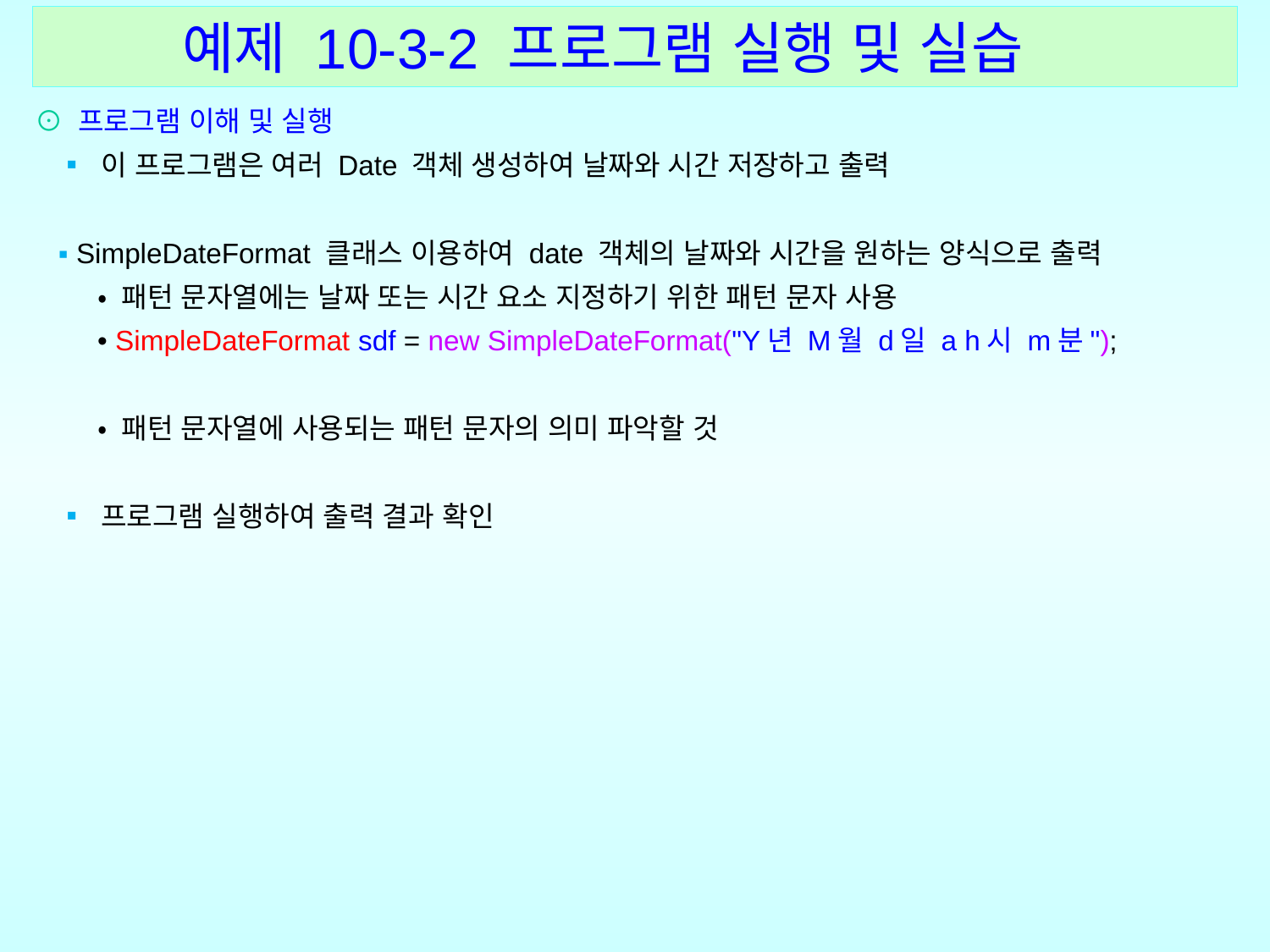

예제 10-3-2 프로그램 실행 및 실습
⊙ 프로그램 이해 및 실행
   ▪ 이 프로그램은 여러 Date 객체 생성하여 날짜와 시간 저장하고 출력

   ▪ SimpleDateFormat 클래스 이용하여 date 객체의 날짜와 시간을 원하는 양식으로 출력
        • 패턴 문자열에는 날짜 또는 시간 요소 지정하기 위한 패턴 문자 사용
        • SimpleDateFormat sdf = new SimpleDateFormat("Y년 M월 d일 a h시 m분");

        • 패턴 문자열에 사용되는 패턴 문자의 의미 파악할 것

   ▪ 프로그램 실행하여 출력 결과 확인